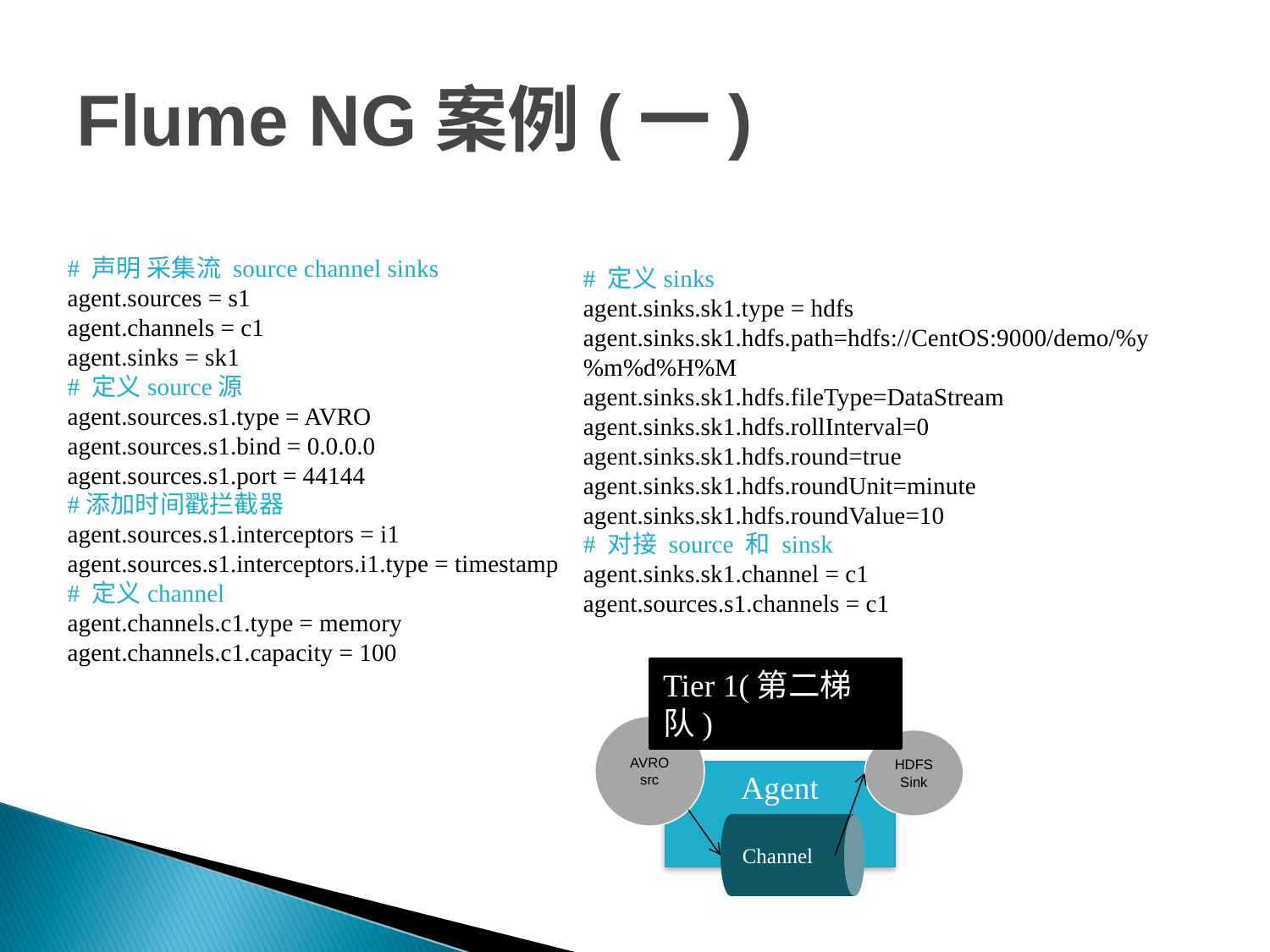

# Flume NG案例(一)
# 声明 采集流 source channel sinks
agent.sources = s1
agent.channels = c1
agent.sinks = sk1
# 定义source源
agent.sources.s1.type = AVRO
agent.sources.s1.bind = 0.0.0.0
agent.sources.s1.port = 44144
#添加时间戳拦截器
agent.sources.s1.interceptors = i1
agent.sources.s1.interceptors.i1.type = timestamp
# 定义channel
agent.channels.c1.type = memory
agent.channels.c1.capacity = 100

# 定义sinks
agent.sinks.sk1.type = hdfs
agent.sinks.sk1.hdfs.path=hdfs://CentOS:9000/demo/%y%m%d%H%M
agent.sinks.sk1.hdfs.fileType=DataStream
agent.sinks.sk1.hdfs.rollInterval=0
agent.sinks.sk1.hdfs.round=true
agent.sinks.sk1.hdfs.roundUnit=minute
agent.sinks.sk1.hdfs.roundValue=10
# 对接 source 和 sinsk
agent.sinks.sk1.channel = c1
agent.sources.s1.channels = c1
Tier 1(第二梯队)
AVRO
src
HDFS
Sink
Agent

Channel